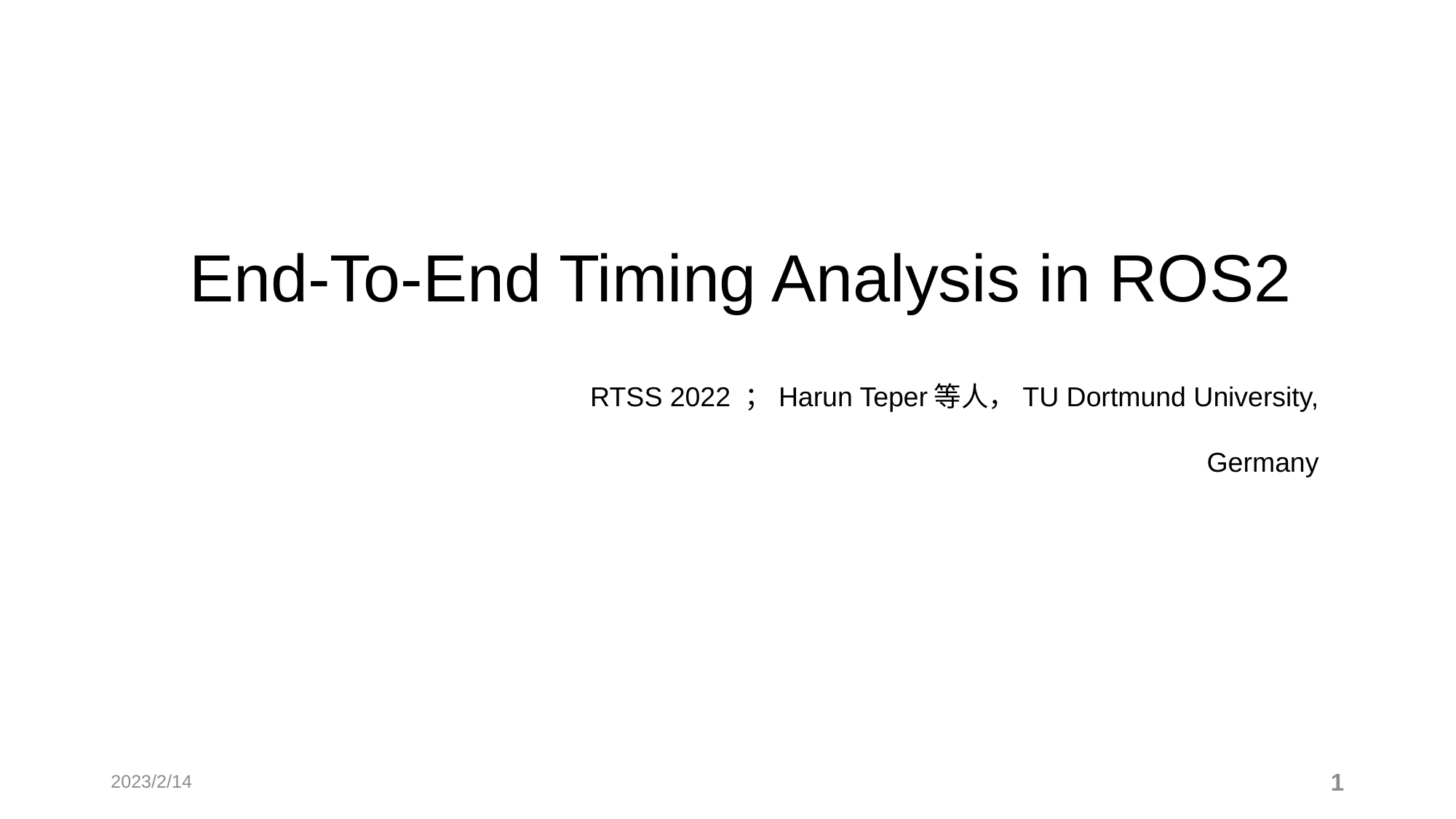

# End-To-End Timing Analysis in ROS2
RTSS 2022 ；Harun Teper等人，TU Dortmund University, Germany
2023/2/14
1